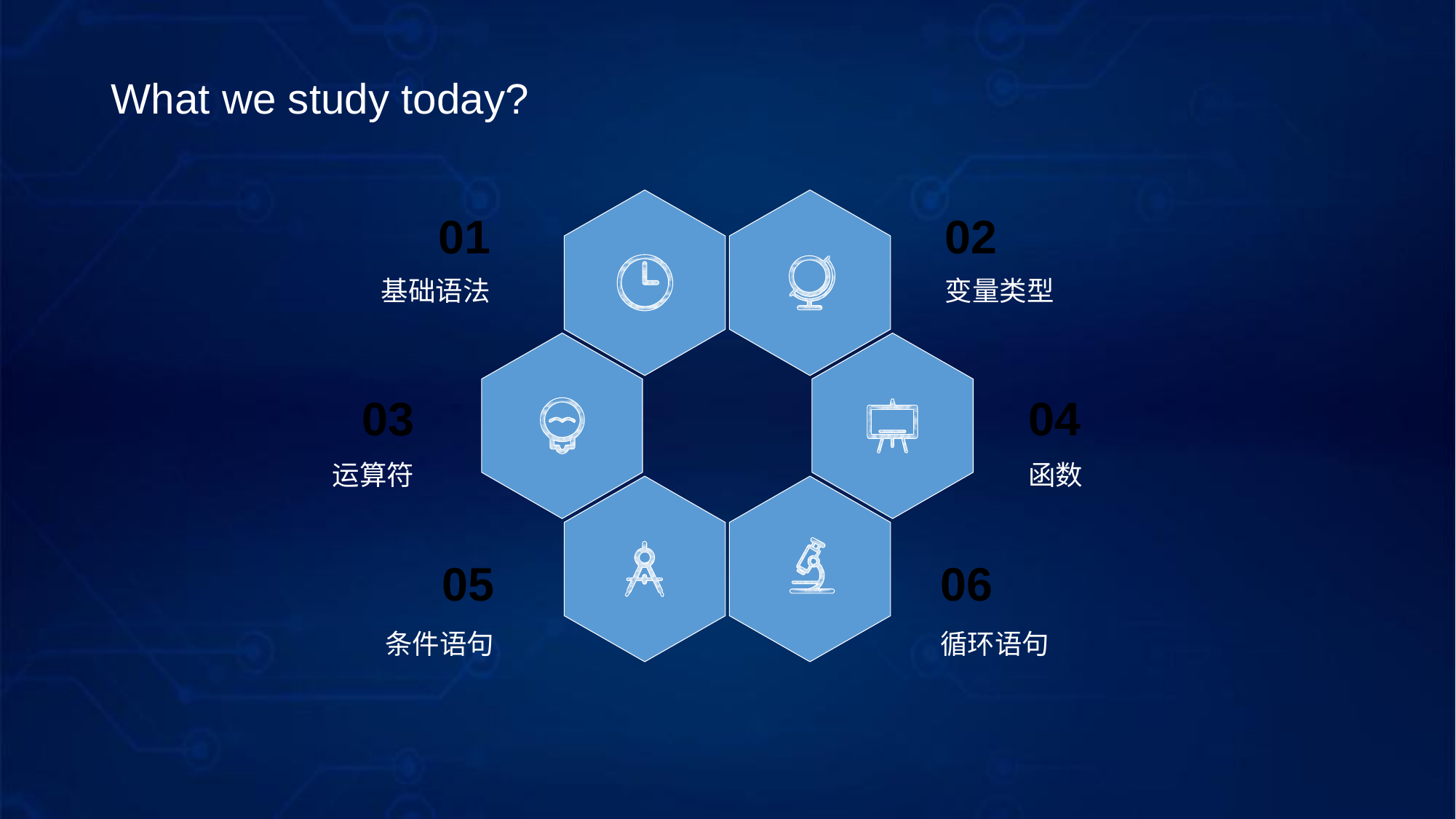

What we study today?

01
02

基础语法
变量类型

03
04

运算符
函数

05
06

条件语句
循环语句